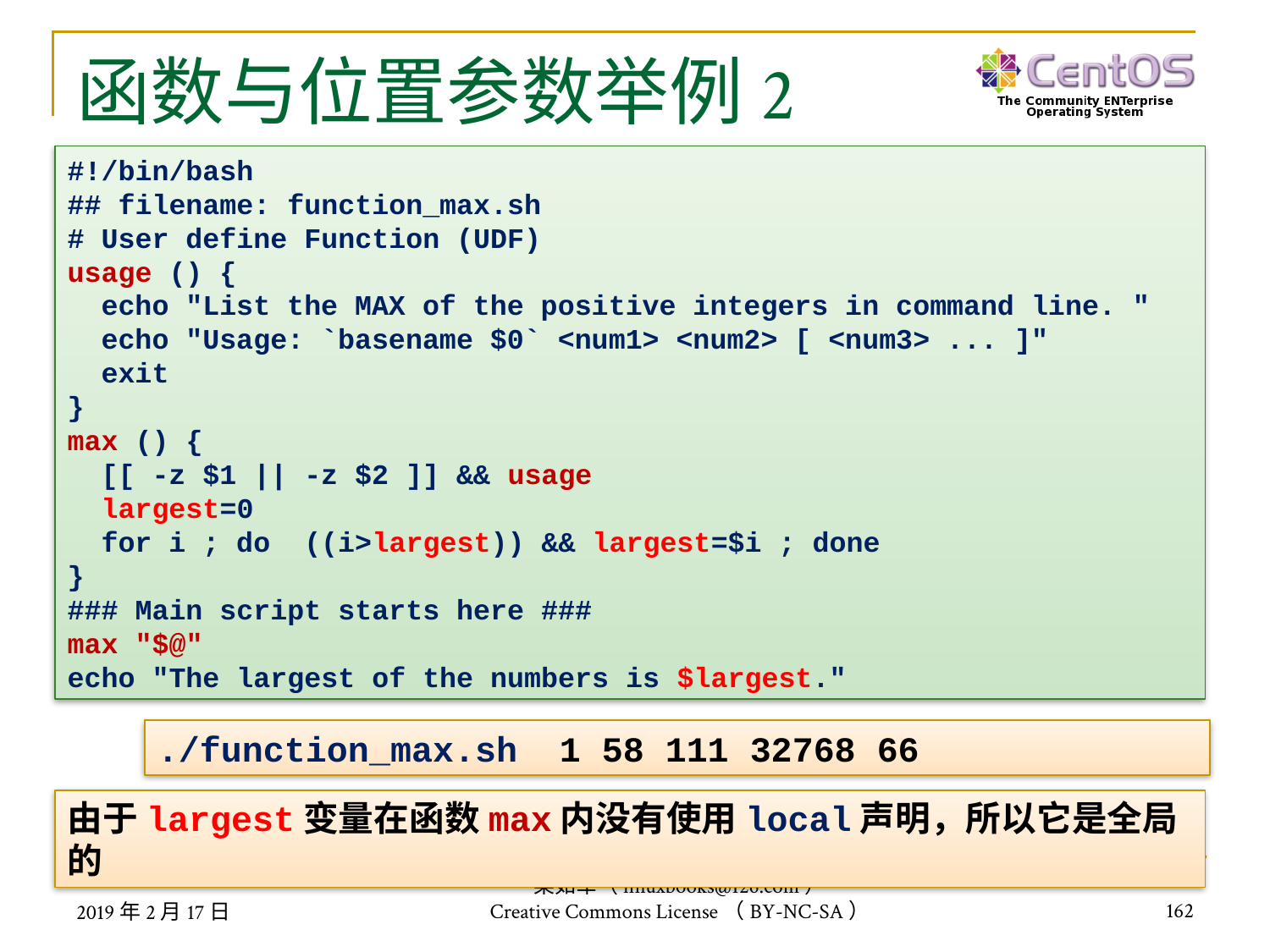

# 函数与位置参数举例2
#!/bin/bash
## filename: function_max.sh
# User define Function (UDF)
usage () {
  echo "List the MAX of the positive integers in command line. "
  echo "Usage: `basename $0` <num1> <num2> [ <num3> ... ]"
  exit
}
max () {
  [[ -z $1 || -z $2 ]] && usage
  largest=0
  for i ; do  ((i>largest)) && largest=$i ; done
}
### Main script starts here ###
max "$@"
echo "The largest of the numbers is $largest."
./function_max.sh  1 58 111 32768 66
由于largest变量在函数max内没有使用local声明，所以它是全局的
梁如军（linuxbooks@126.com）
Creative Commons License（BY-NC-SA）
2019年2月17日
162